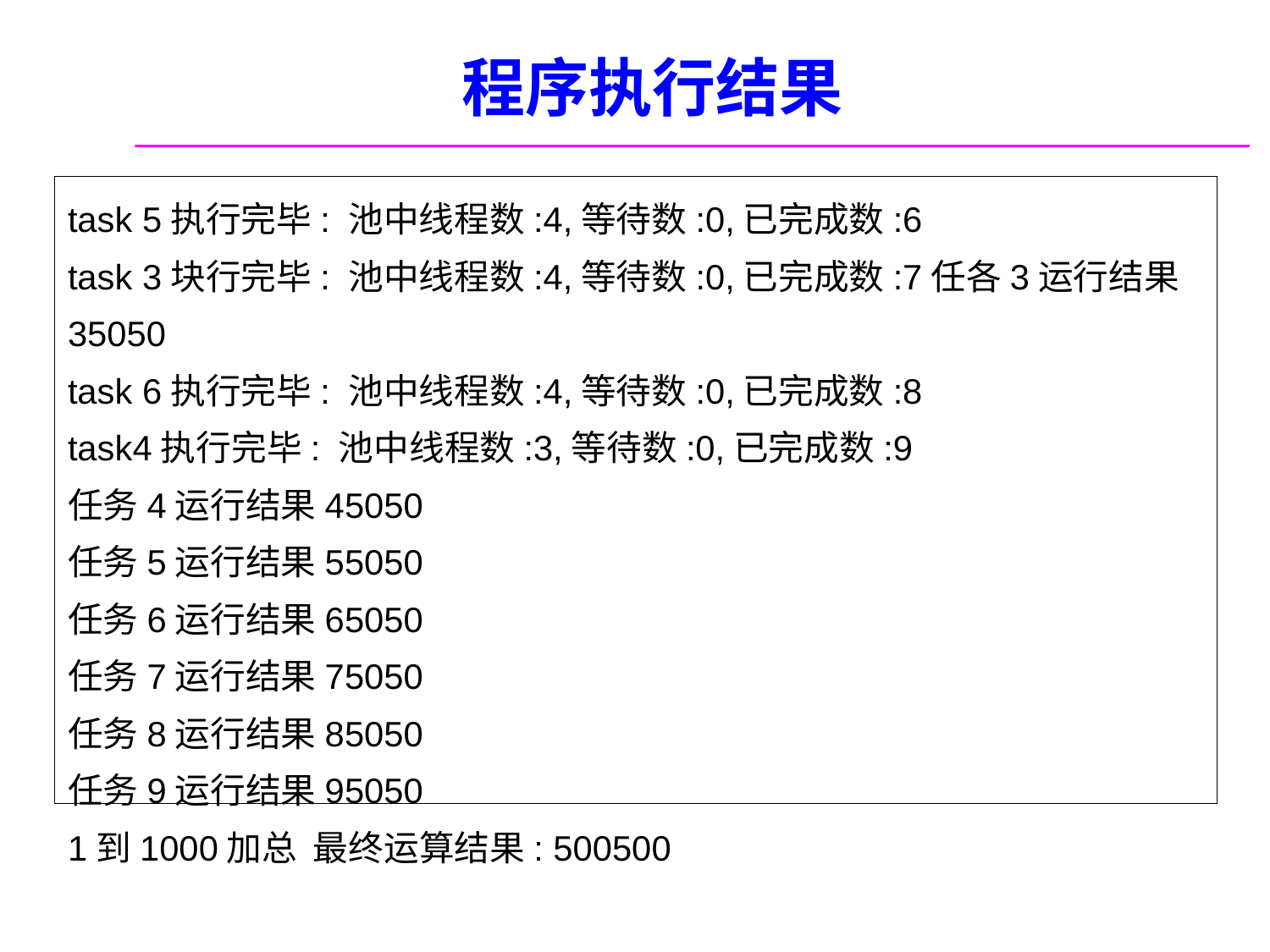

# 程序执行结果
task 5执行完毕: 池中线程数:4,等待数:0,已完成数:6
task 3块行完毕: 池中线程数:4,等待数:0,已完成数:7任各3运行结果35050
task 6执行完毕: 池中线程数:4,等待数:0,已完成数:8
task4执行完毕: 池中线程数:3,等待数:0,已完成数:9
任务4运行结果45050
任务5运行结果55050
任务6运行结果65050
任务7运行结果75050
任务8运行结果85050
任务9运行结果95050
1到1000加总  最终运算结果: 500500
75